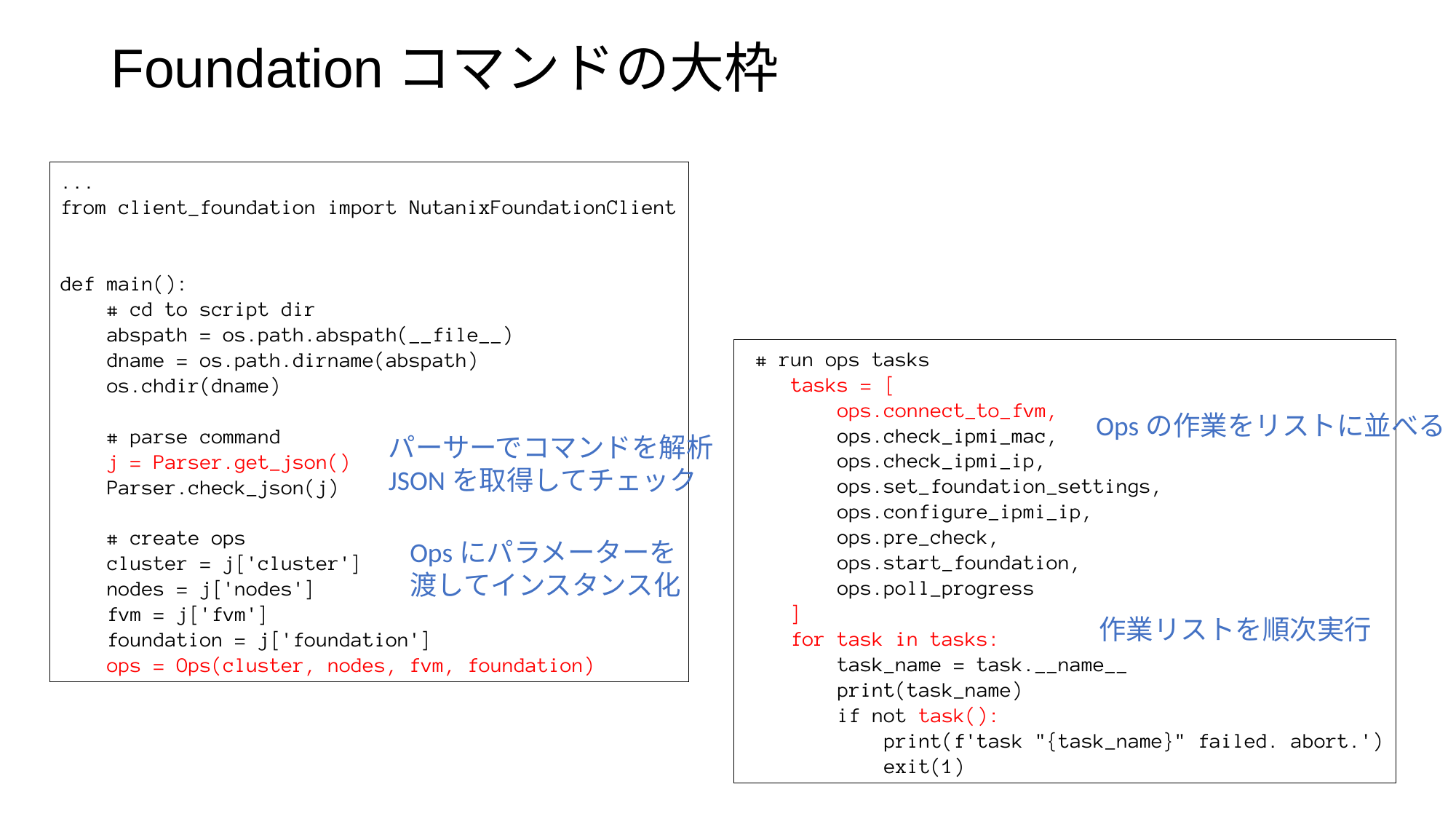

# Foundationコマンドの大枠
...
from client_foundation import NutanixFoundationClient

def main():
    # cd to script dir
    abspath = os.path.abspath(__file__)
    dname = os.path.dirname(abspath)
    os.chdir(dname)

    # parse command
    j = Parser.get_json()
    Parser.check_json(j)

    # create ops
    cluster = j['cluster']
    nodes = j['nodes']
    fvm = j['fvm']
    foundation = j['foundation']
    ops = Ops(cluster, nodes, fvm, foundation)
 # run ops tasks
    tasks = [
        ops.connect_to_fvm,
        ops.check_ipmi_mac,
        ops.check_ipmi_ip,
        ops.set_foundation_settings,
        ops.configure_ipmi_ip,
        ops.pre_check,
        ops.start_foundation,
        ops.poll_progress
    ]
    for task in tasks:
        task_name = task.__name__
        print(task_name)
        if not task():
            print(f'task "{task_name}" failed. abort.')
            exit(1)
Opsの作業をリストに並べる
パーサーでコマンドを解析
JSONを取得してチェック
Opsにパラメーターを
渡してインスタンス化
作業リストを順次実行